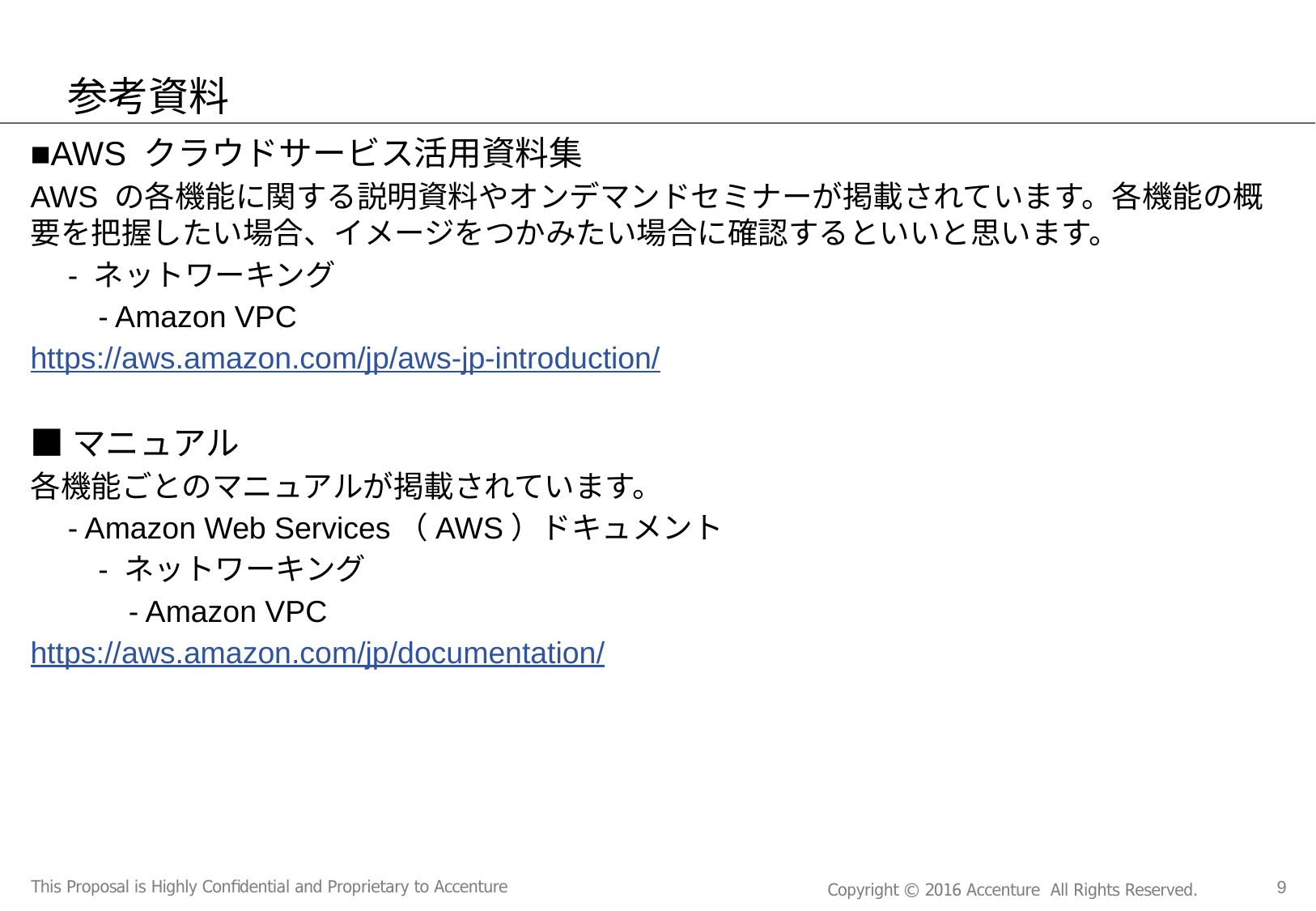

# 参考資料
■AWS クラウドサービス活用資料集
AWS の各機能に関する説明資料やオンデマンドセミナーが掲載されています。各機能の概要を把握したい場合、イメージをつかみたい場合に確認するといいと思います。
　- ネットワーキング
　　- Amazon VPC
https://aws.amazon.com/jp/aws-jp-introduction/

■マニュアル
各機能ごとのマニュアルが掲載されています。
　- Amazon Web Services（AWS）ドキュメント
　　- ネットワーキング
　　　- Amazon VPC
https://aws.amazon.com/jp/documentation/